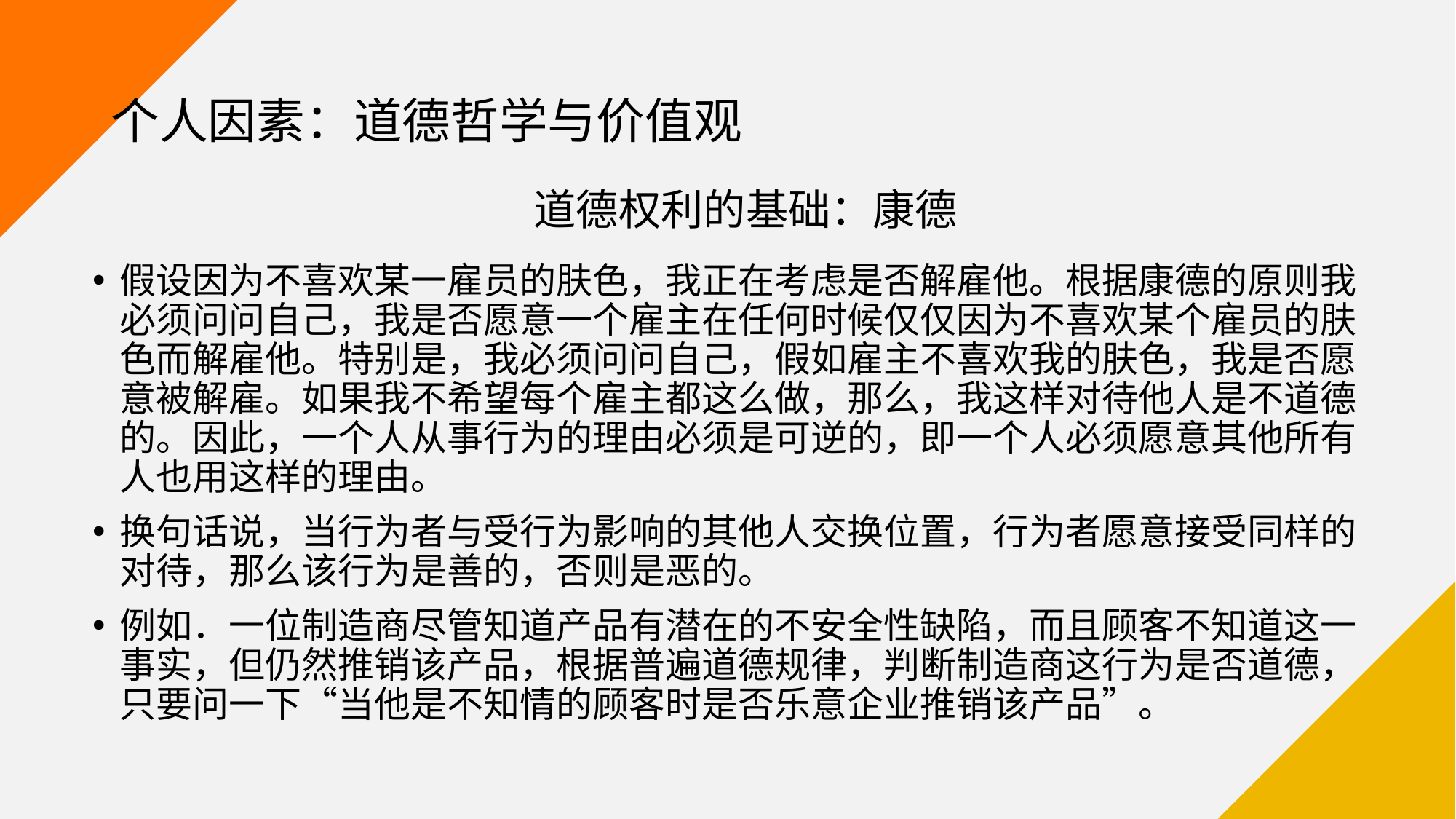

# 个人因素：道德哲学与价值观
道德权利的基础：康德
假设因为不喜欢某一雇员的肤色，我正在考虑是否解雇他。根据康德的原则我必须问问自己，我是否愿意一个雇主在任何时候仅仅因为不喜欢某个雇员的肤色而解雇他。特别是，我必须问问自己，假如雇主不喜欢我的肤色，我是否愿意被解雇。如果我不希望每个雇主都这么做，那么，我这样对待他人是不道德的。因此，一个人从事行为的理由必须是可逆的，即一个人必须愿意其他所有人也用这样的理由。
换句话说，当行为者与受行为影响的其他人交换位置，行为者愿意接受同样的对待，那么该行为是善的，否则是恶的。
例如．一位制造商尽管知道产品有潜在的不安全性缺陷，而且顾客不知道这一事实，但仍然推销该产品，根据普遍道德规律，判断制造商这行为是否道德，只要问一下“当他是不知情的顾客时是否乐意企业推销该产品”。